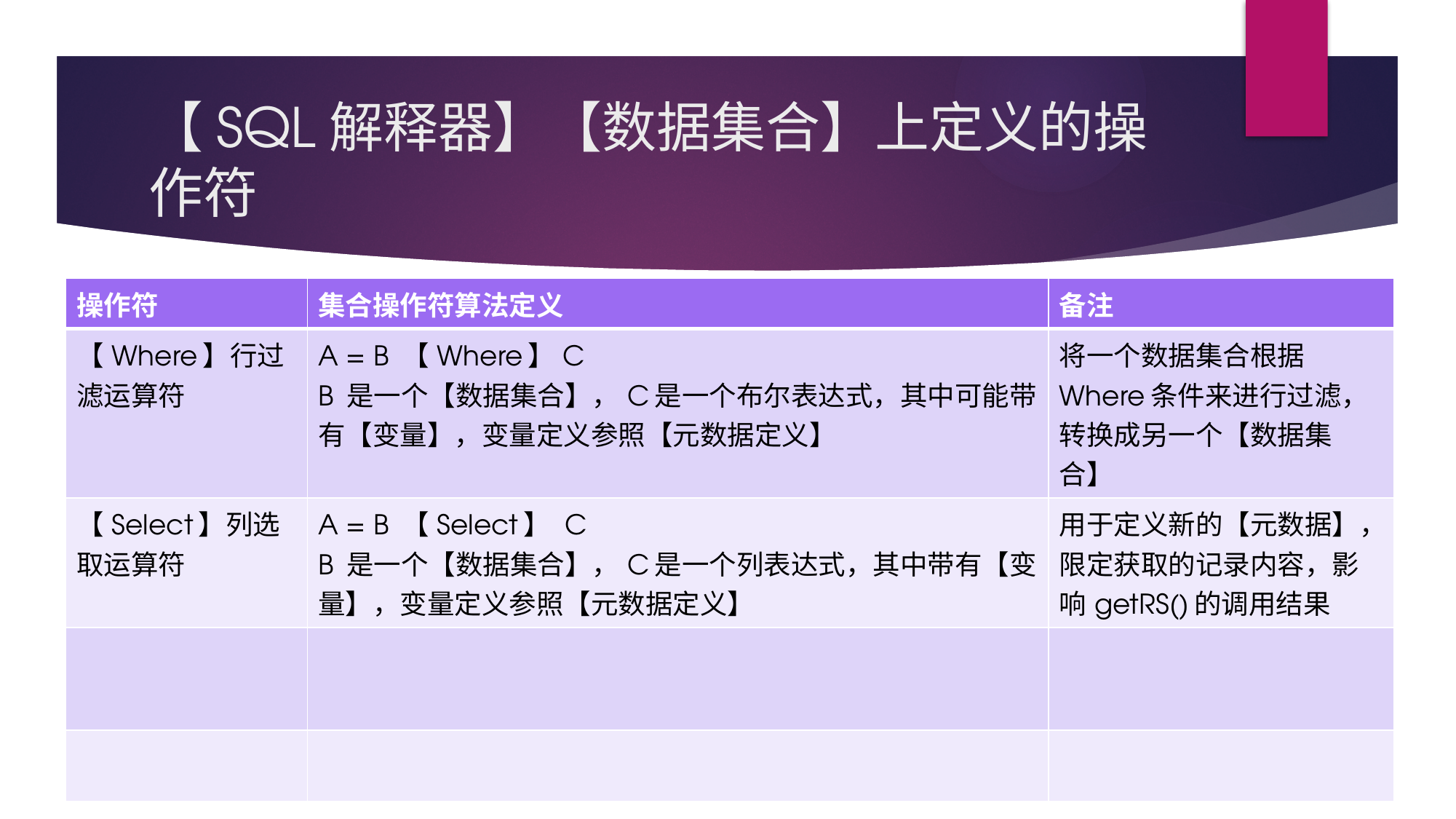

# 【SQL解释器】【数据集合】上定义的操作符
| 操作符 | 集合操作符算法定义 | 备注 |
| --- | --- | --- |
| 【Where】行过滤运算符 | A = B 【Where】C B 是一个【数据集合】，C是一个布尔表达式，其中可能带有【变量】，变量定义参照【元数据定义】 | 将一个数据集合根据Where条件来进行过滤，转换成另一个【数据集合】 |
| 【Select】列选取运算符 | A = B 【Select】 C B 是一个【数据集合】，C是一个列表达式，其中带有【变量】，变量定义参照【元数据定义】 | 用于定义新的【元数据】，限定获取的记录内容，影响getRS()的调用结果 |
|  |  |  |
|  |  |  |